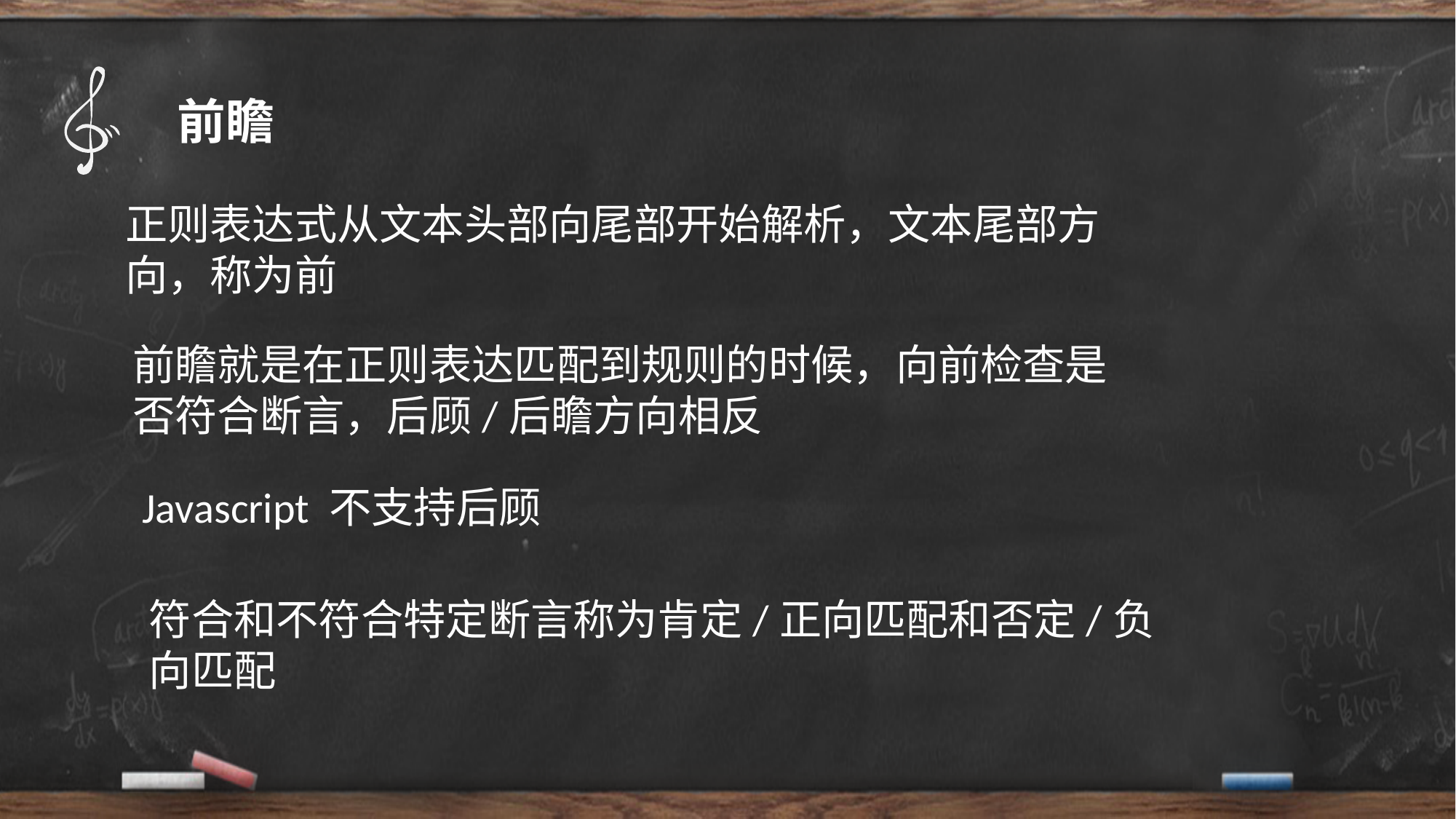

前瞻
正则表达式从文本头部向尾部开始解析，文本尾部方向，称为前
前瞻就是在正则表达匹配到规则的时候，向前检查是否符合断言，后顾/后瞻方向相反
Javascript 不支持后顾
符合和不符合特定断言称为肯定/正向匹配和否定/负向匹配